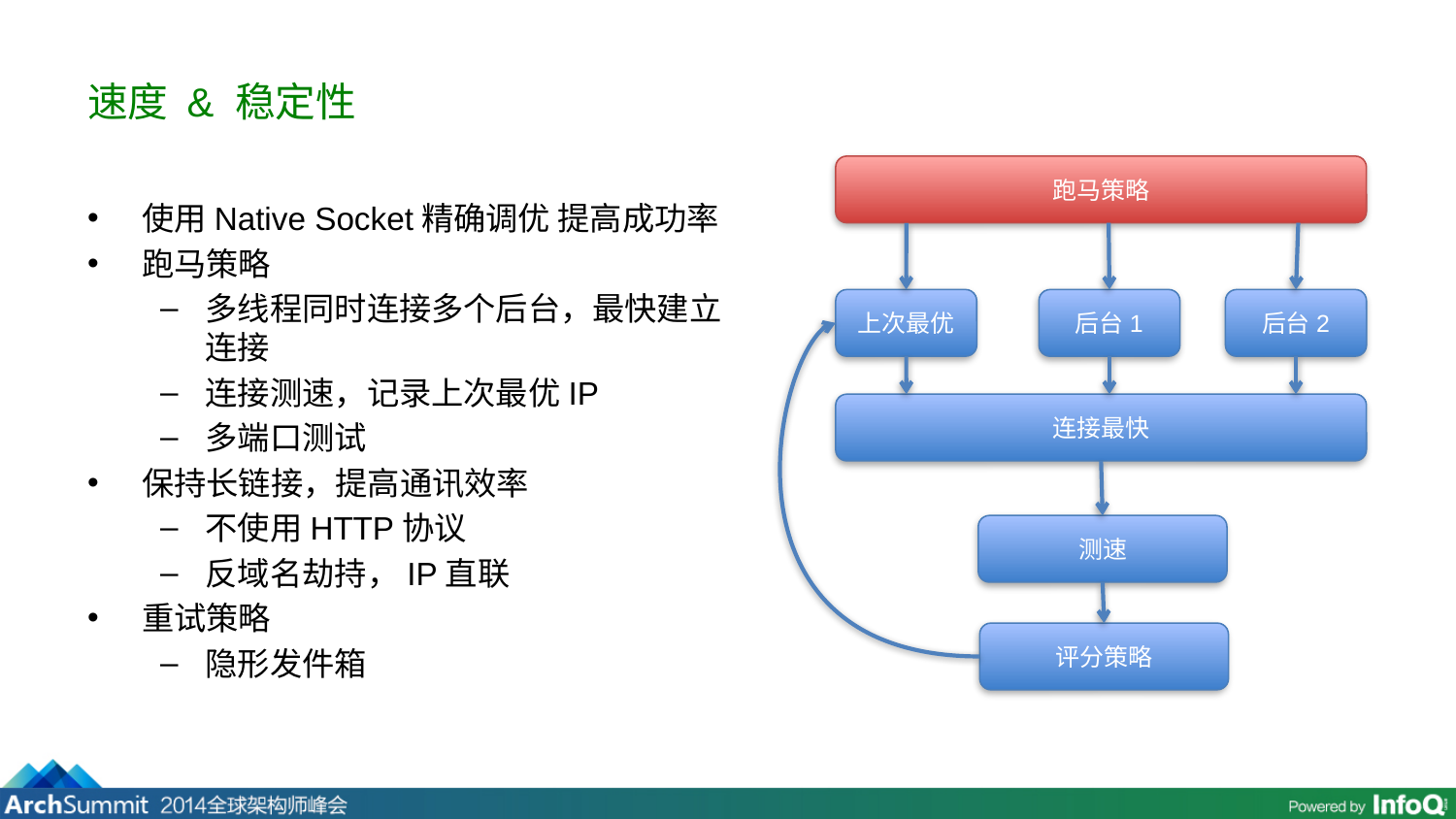

# 速度 & 稳定性
跑马策略
使用Native Socket精确调优 提高成功率
跑马策略
多线程同时连接多个后台，最快建立连接
连接测速，记录上次最优IP
多端口测试
保持长链接，提高通讯效率
不使用HTTP协议
反域名劫持，IP直联
重试策略
隐形发件箱

上次最优
后台1
后台2
连接最快
测速
评分策略